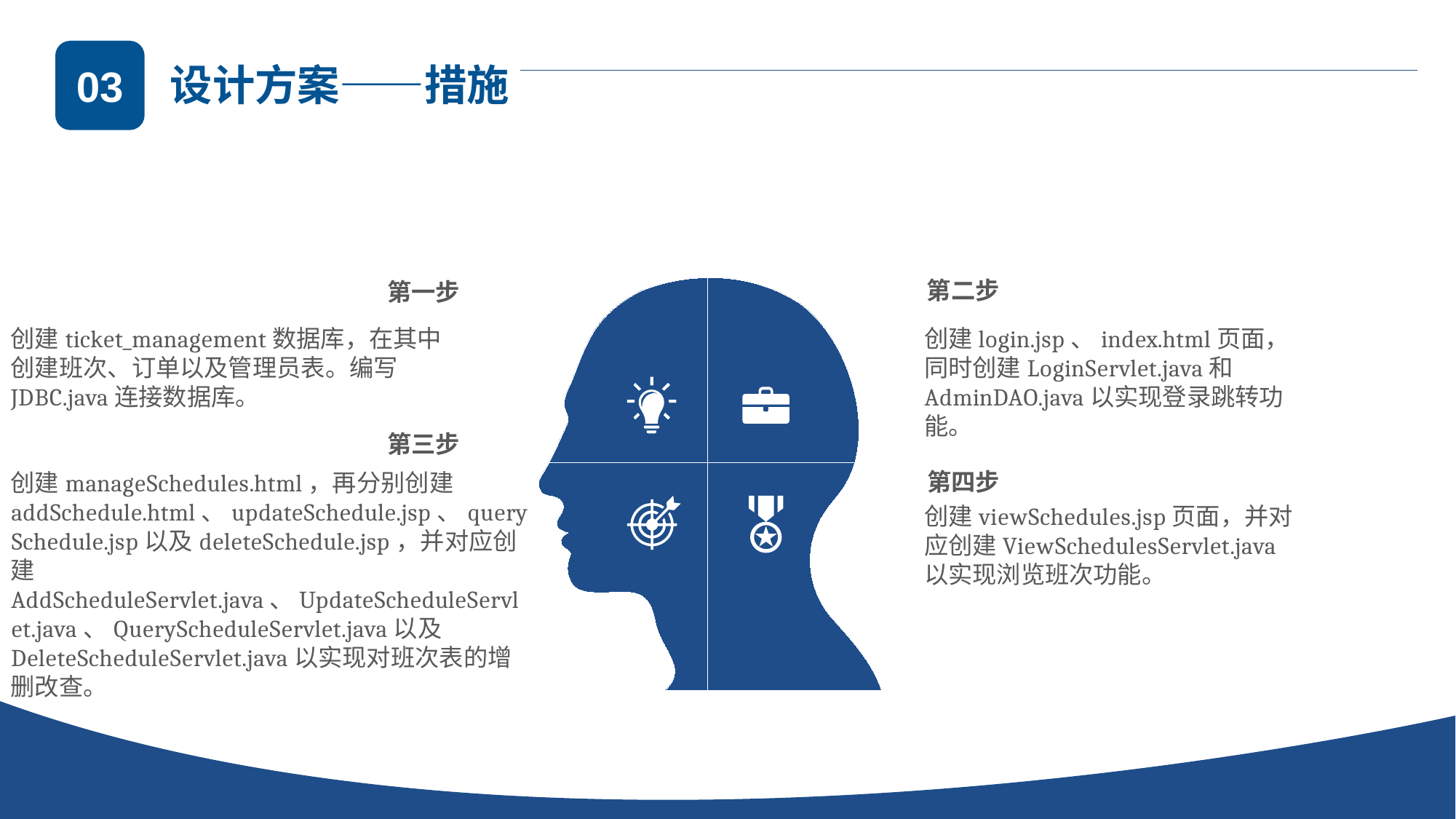

03
设计方案——措施

第二步
第一步

创建ticket_management数据库，在其中创建班次、订单以及管理员表。编写JDBC.java连接数据库。
创建login.jsp、index.html页面，同时创建LoginServlet.java和AdminDAO.java以实现登录跳转功能。

第三步
第四步
创建manageSchedules.html，再分别创建addSchedule.html、updateSchedule.jsp、querySchedule.jsp以及deleteSchedule.jsp，并对应创建AddScheduleServlet.java、UpdateScheduleServlet.java、QueryScheduleServlet.java以及DeleteScheduleServlet.java以实现对班次表的增删改查。

创建viewSchedules.jsp页面，并对应创建ViewSchedulesServlet.java以实现浏览班次功能。